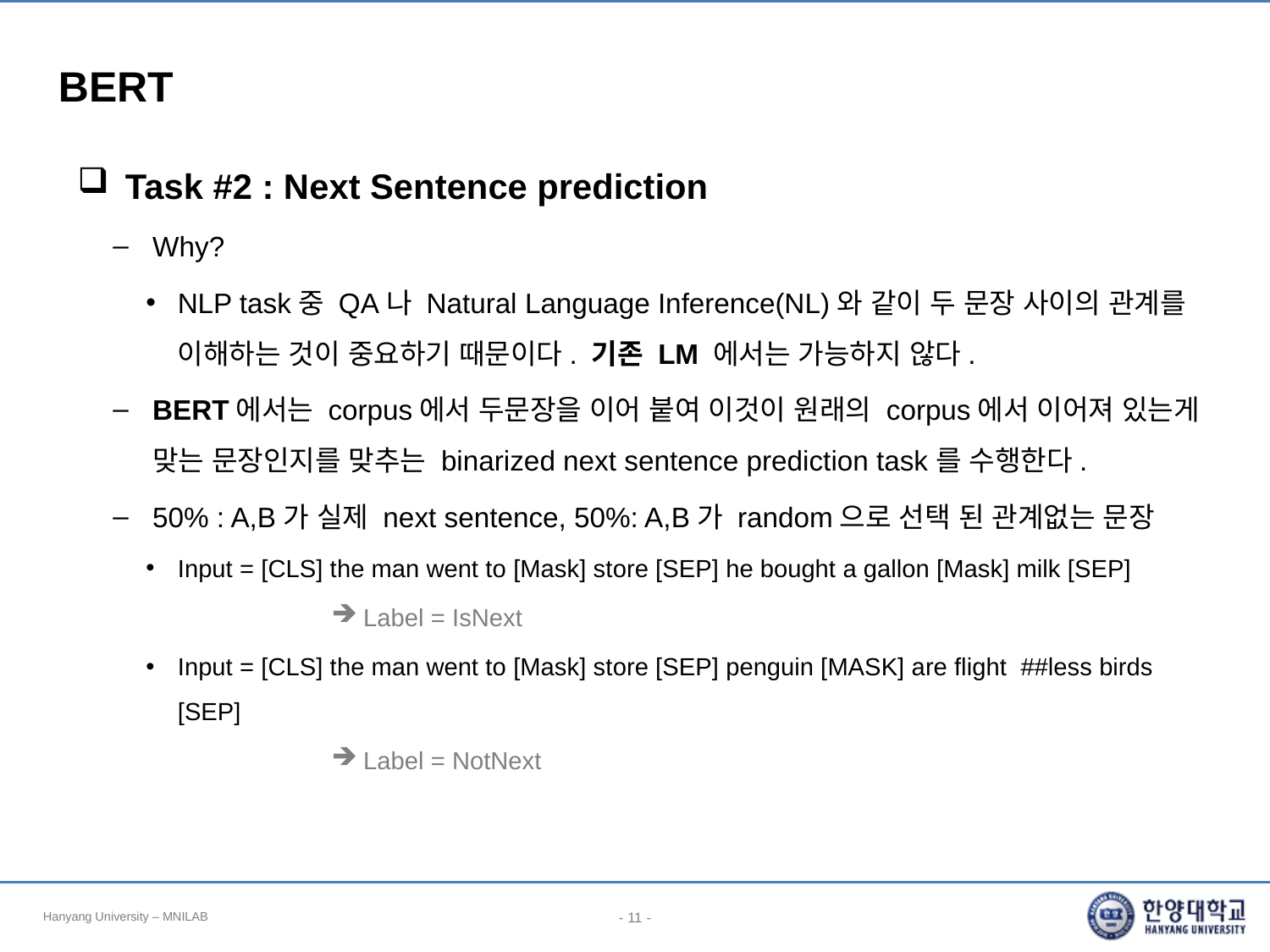

# BERT
Task #2 : Next Sentence prediction
Why?
NLP task중 QA나 Natural Language Inference(NL)와 같이 두 문장 사이의 관계를 이해하는 것이 중요하기 때문이다. 기존 LM 에서는 가능하지 않다.
BERT에서는 corpus에서 두문장을 이어 붙여 이것이 원래의 corpus에서 이어져 있는게 맞는 문장인지를 맞추는 binarized next sentence prediction task를 수행한다.
50% : A,B가 실제 next sentence, 50%: A,B가 random으로 선택 된 관계없는 문장
Input = [CLS] the man went to [Mask] store [SEP] he bought a gallon [Mask] milk [SEP]
Label = IsNext
Input = [CLS] the man went to [Mask] store [SEP] penguin [MASK] are flight  ##less birds [SEP]
Label = NotNext
I. Select Device